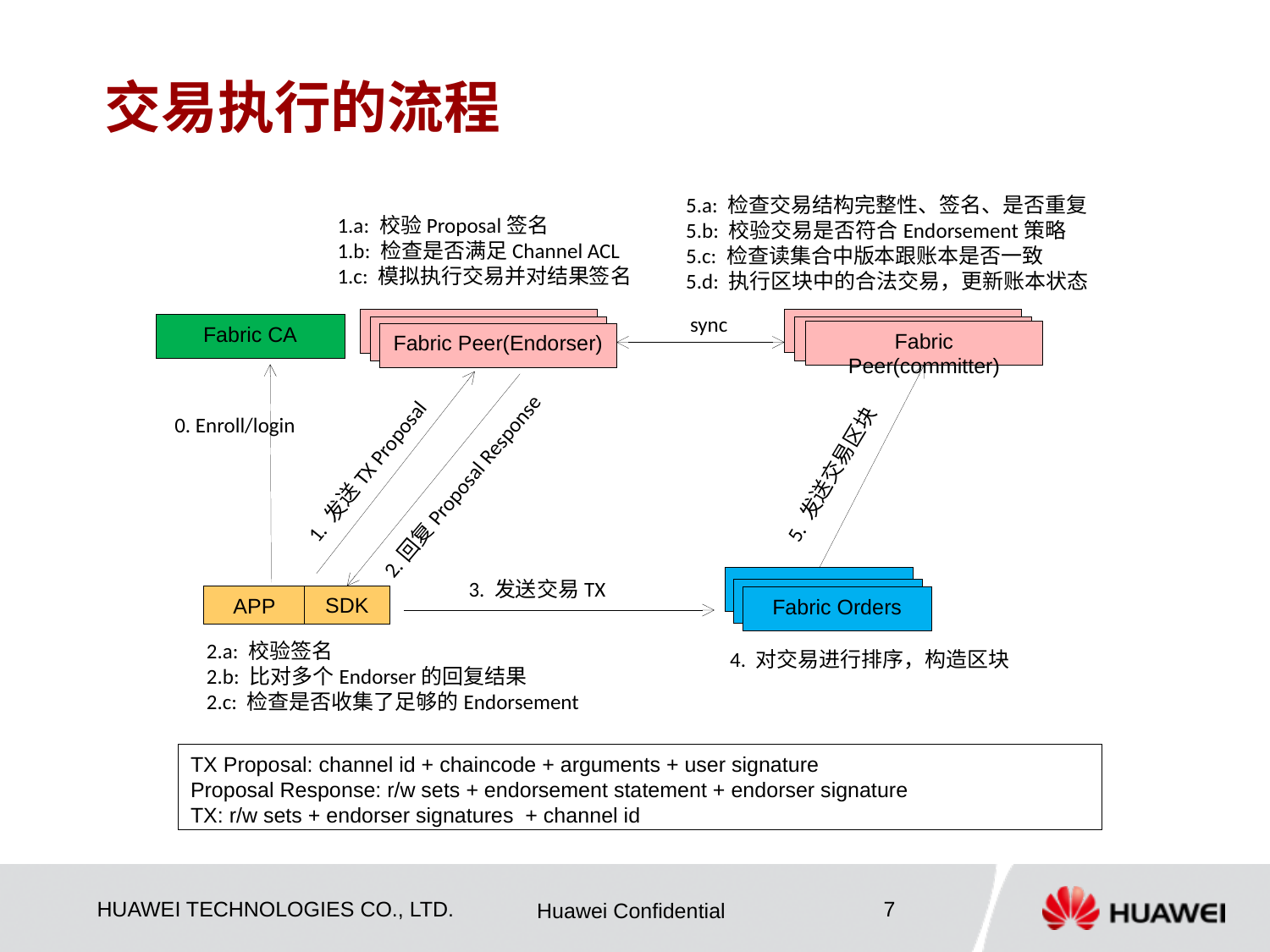

# 交易执行的流程
5.a: 检查交易结构完整性、签名、是否重复
5.b: 校验交易是否符合Endorsement策略
5.c: 检查读集合中版本跟账本是否一致
5.d: 执行区块中的合法交易，更新账本状态
1.a: 校验Proposal签名
1.b: 检查是否满足Channel ACL
1.c: 模拟执行交易并对结果签名
sync

Fabric Peer(committer)

Fabric Peer(Endorser)
Fabric CA
0. Enroll/login
5. 发送交易区块
1. 发送TX Proposal
2.回复Proposal Response

3. 发送交易TX

SDK
APP
Fabric Orders
2.a: 校验签名
2.b: 比对多个Endorser的回复结果
2.c: 检查是否收集了足够的Endorsement
4. 对交易进行排序，构造区块
TX Proposal: channel id + chaincode + arguments + user signature
Proposal Response: r/w sets + endorsement statement + endorser signature
TX: r/w sets + endorser signatures  + channel id